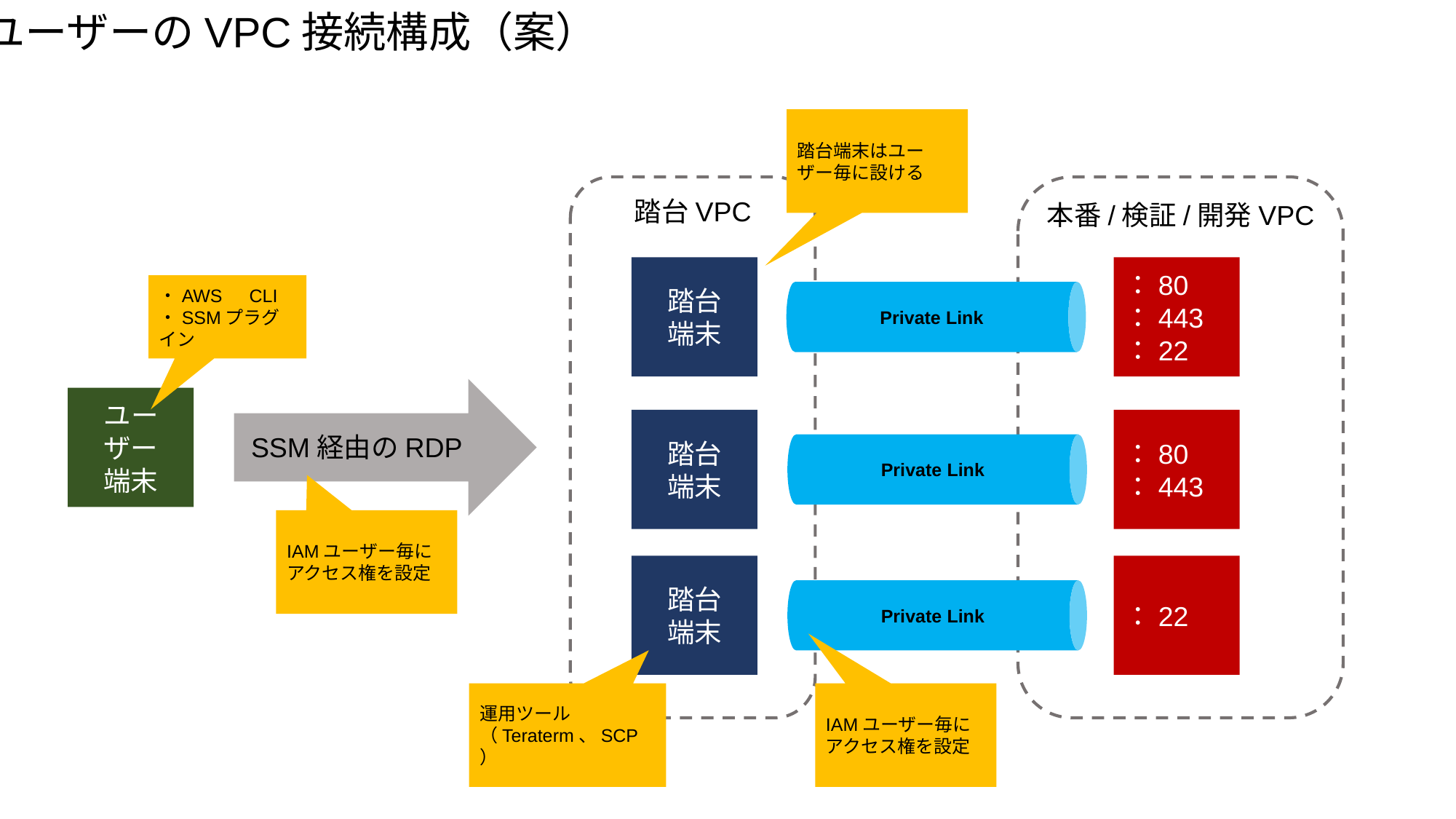

ユーザーのVPC接続構成（案）
踏台端末はユーザー毎に設ける
Private Link
踏台VPC
本番/検証/開発VPC
踏台
端末
：80
：443
：22
・AWS　CLI
・SSMプラグイン
Private Link

ユーザー
端末
踏台
端末
：80
：443
SSM経由のRDP
Private Link
IAMユーザー毎に
アクセス権を設定
踏台
端末
：22
運用ツール（Teraterm、SCP）
IAMユーザー毎に
アクセス権を設定